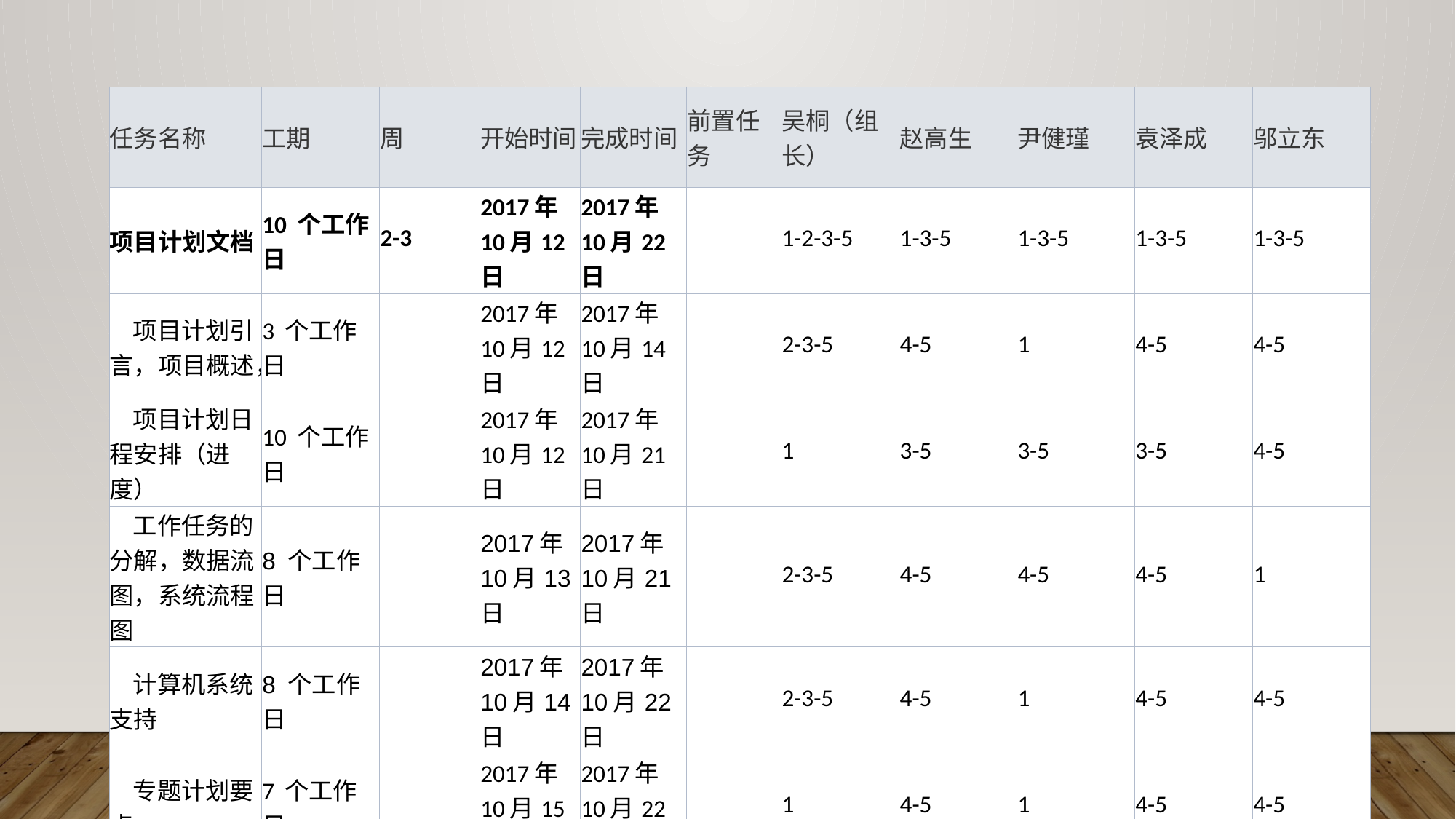

| 任务名称 | 工期 | 周 | 开始时间 | 完成时间 | 前置任务 | 吴桐（组长） | 赵高生 | 尹健瑾 | 袁泽成 | 邬立东 |
| --- | --- | --- | --- | --- | --- | --- | --- | --- | --- | --- |
| 项目计划文档 | 10 个工作日 | 2-3 | 2017年10月12日 | 2017年10月22日 |  | 1-2-3-5 | 1-3-5 | 1-3-5 | 1-3-5 | 1-3-5 |
| 项目计划引言，项目概述， | 3 个工作日 |  | 2017年10月12日 | 2017年10月14日 |  | 2-3-5 | 4-5 | 1 | 4-5 | 4-5 |
| 项目计划日程安排（进度） | 10 个工作日 |  | 2017年10月12日 | 2017年10月21日 |  | 1 | 3-5 | 3-5 | 3-5 | 4-5 |
| 工作任务的分解，数据流图，系统流程图 | 8 个工作日 |  | 2017年10月13日 | 2017年10月21日 |  | 2-3-5 | 4-5 | 4-5 | 4-5 | 1 |
| 计算机系统支持 | 8 个工作日 |  | 2017年10月14日 | 2017年10月22日 |  | 2-3-5 | 4-5 | 1 | 4-5 | 4-5 |
| 专题计划要点 | 7 个工作日 |  | 2017年10月15日 | 2017年10月22日 |  | 1 | 4-5 | 1 | 4-5 | 4-5 |